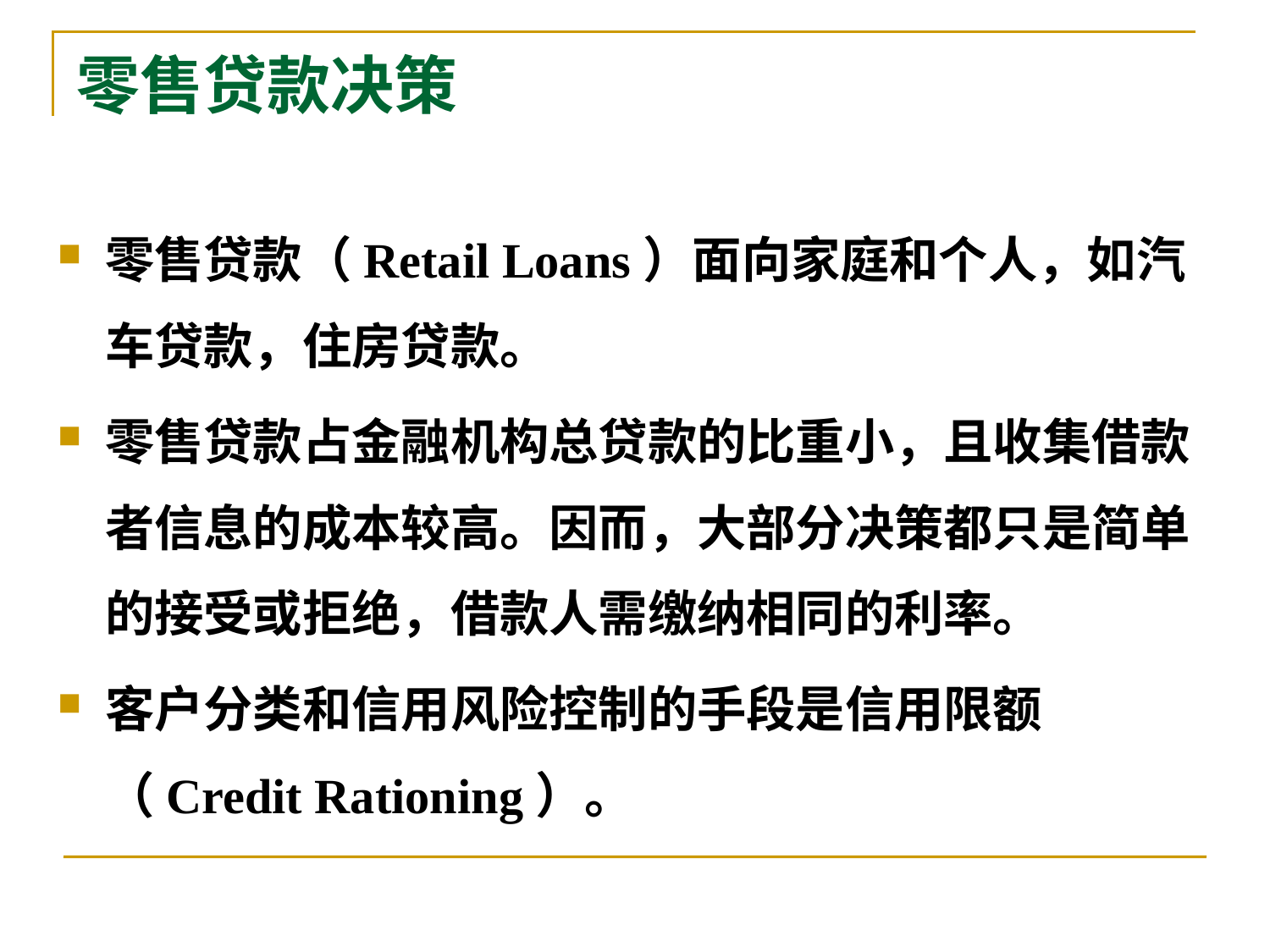

# 零售贷款决策
零售贷款（Retail Loans）面向家庭和个人，如汽车贷款，住房贷款。
零售贷款占金融机构总贷款的比重小，且收集借款者信息的成本较高。因而，大部分决策都只是简单的接受或拒绝，借款人需缴纳相同的利率。
客户分类和信用风险控制的手段是信用限额（Credit Rationing）。